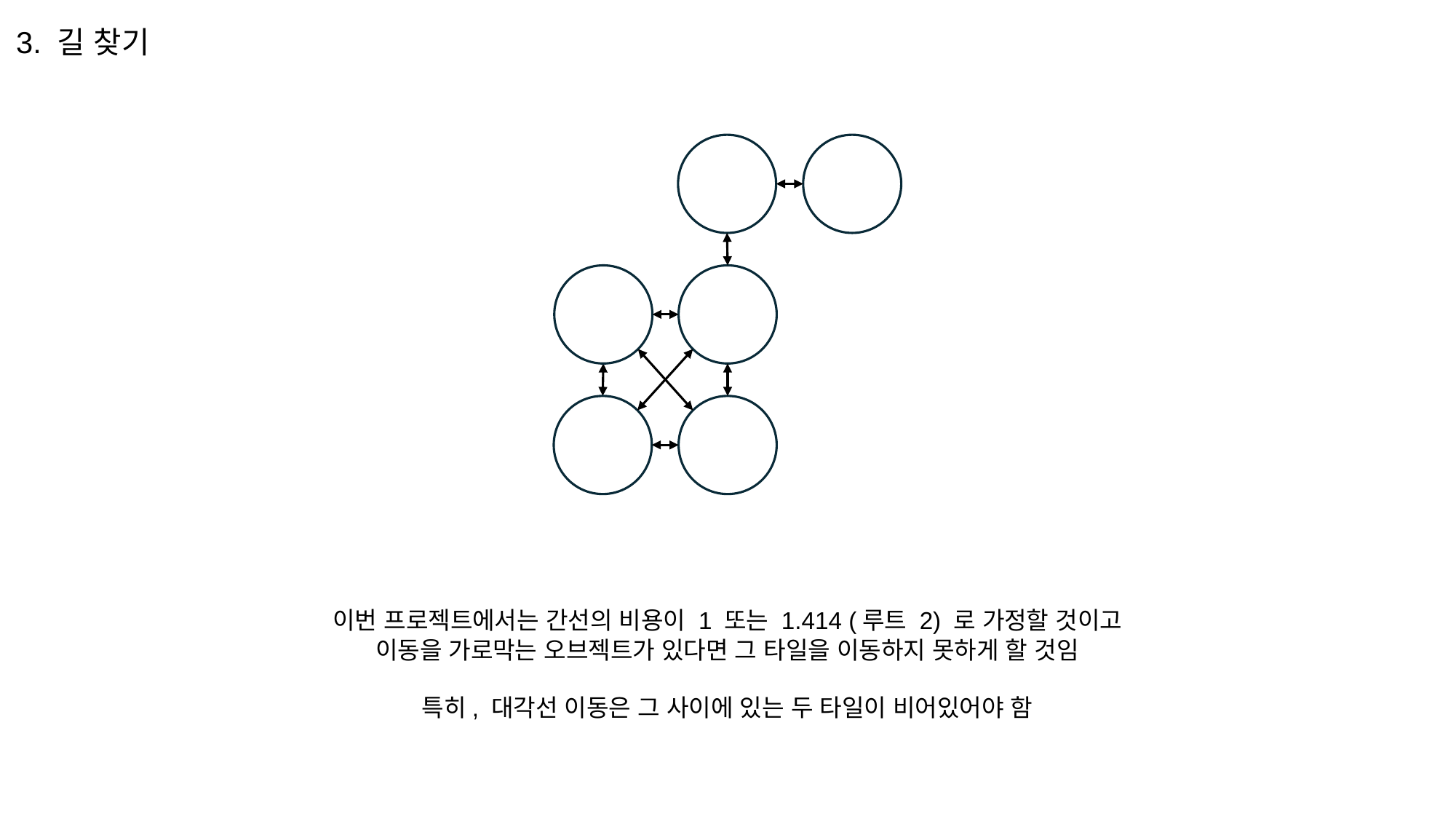

3. 길 찾기

이번 프로젝트에서는 간선의 비용이 1 또는 1.414 (루트 2) 로 가정할 것이고
이동을 가로막는 오브젝트가 있다면 그 타일을 이동하지 못하게 할 것임

특히, 대각선 이동은 그 사이에 있는 두 타일이 비어있어야 함